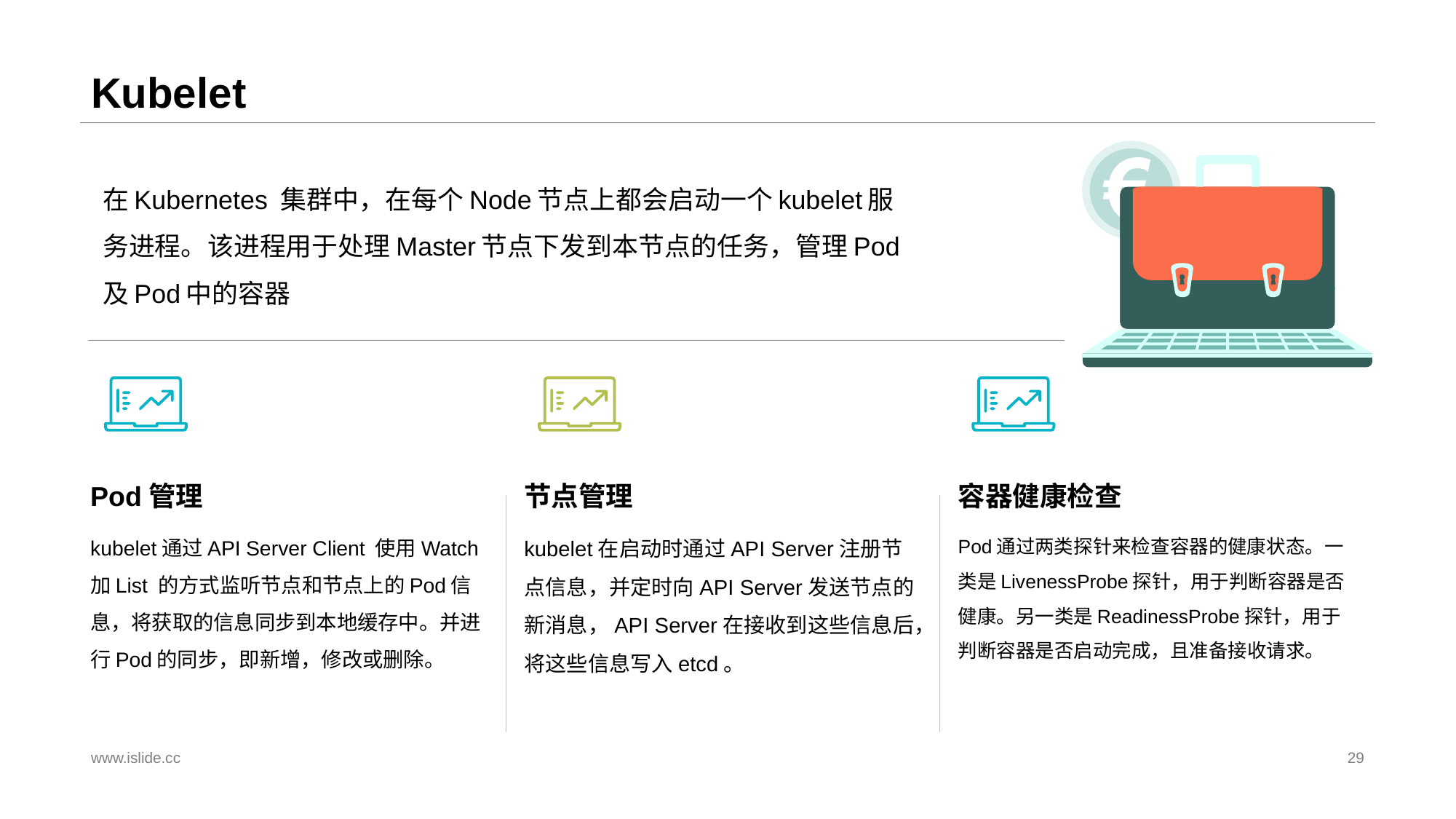

# Kubelet

在Kubernetes 集群中，在每个Node节点上都会启动一个kubelet服务进程。该进程用于处理Master节点下发到本节点的任务，管理Pod及Pod中的容器

Pod管理
kubelet通过API Server Client 使用Watch加List 的方式监听节点和节点上的Pod信息，将获取的信息同步到本地缓存中。并进行Pod的同步，即新增，修改或删除。
节点管理
kubelet在启动时通过API Server注册节点信息，并定时向API Server发送节点的新消息，API Server在接收到这些信息后，将这些信息写入etcd。
容器健康检查
Pod通过两类探针来检查容器的健康状态。一类是LivenessProbe探针，用于判断容器是否健康。另一类是ReadinessProbe探针，用于判断容器是否启动完成，且准备接收请求。
www.islide.cc
29